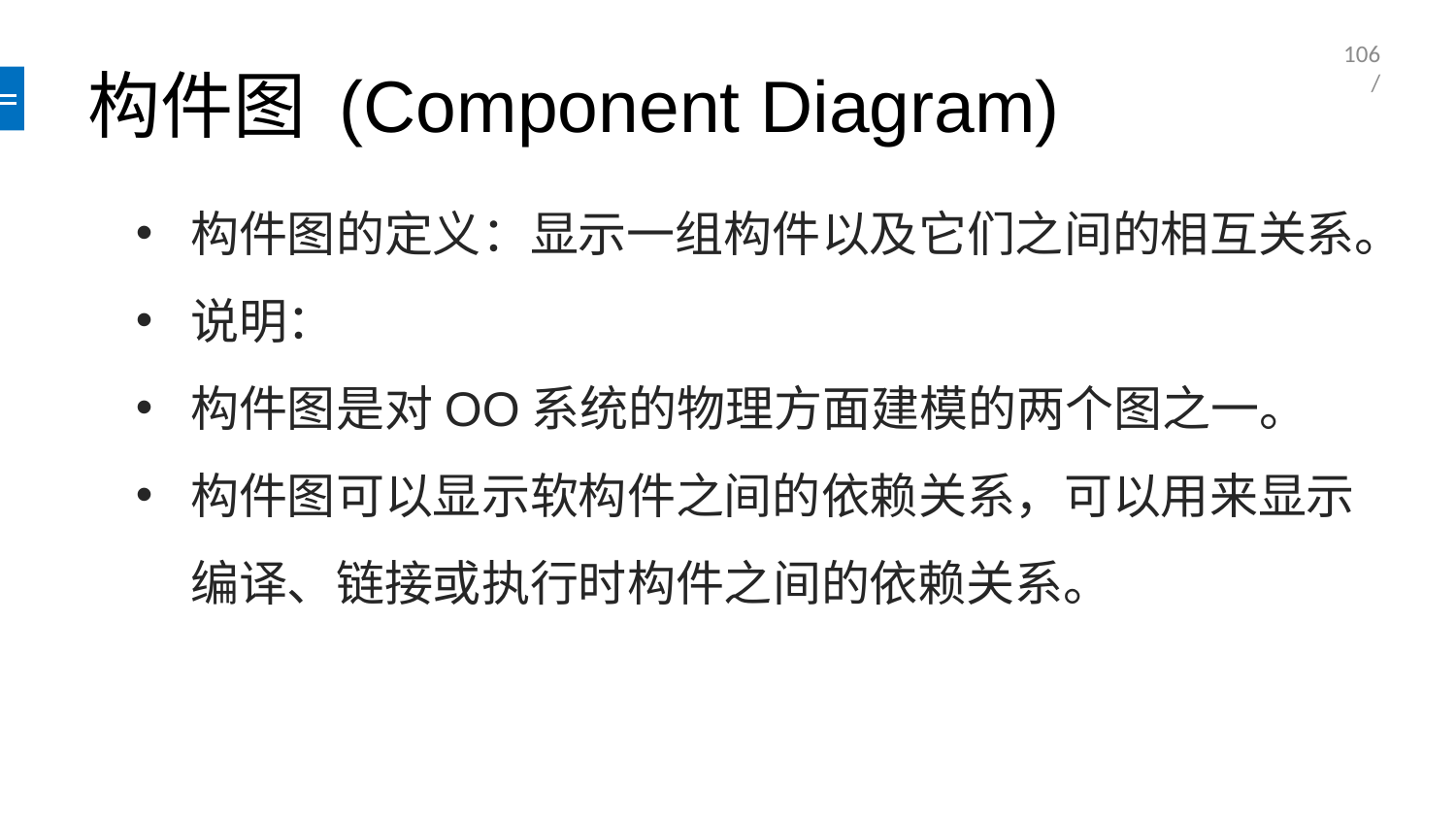

# 构件图 (Component Diagram)
构件图的定义：显示一组构件以及它们之间的相互关系。
说明：
构件图是对OO系统的物理方面建模的两个图之一。
构件图可以显示软构件之间的依赖关系，可以用来显示编译、链接或执行时构件之间的依赖关系。
106/